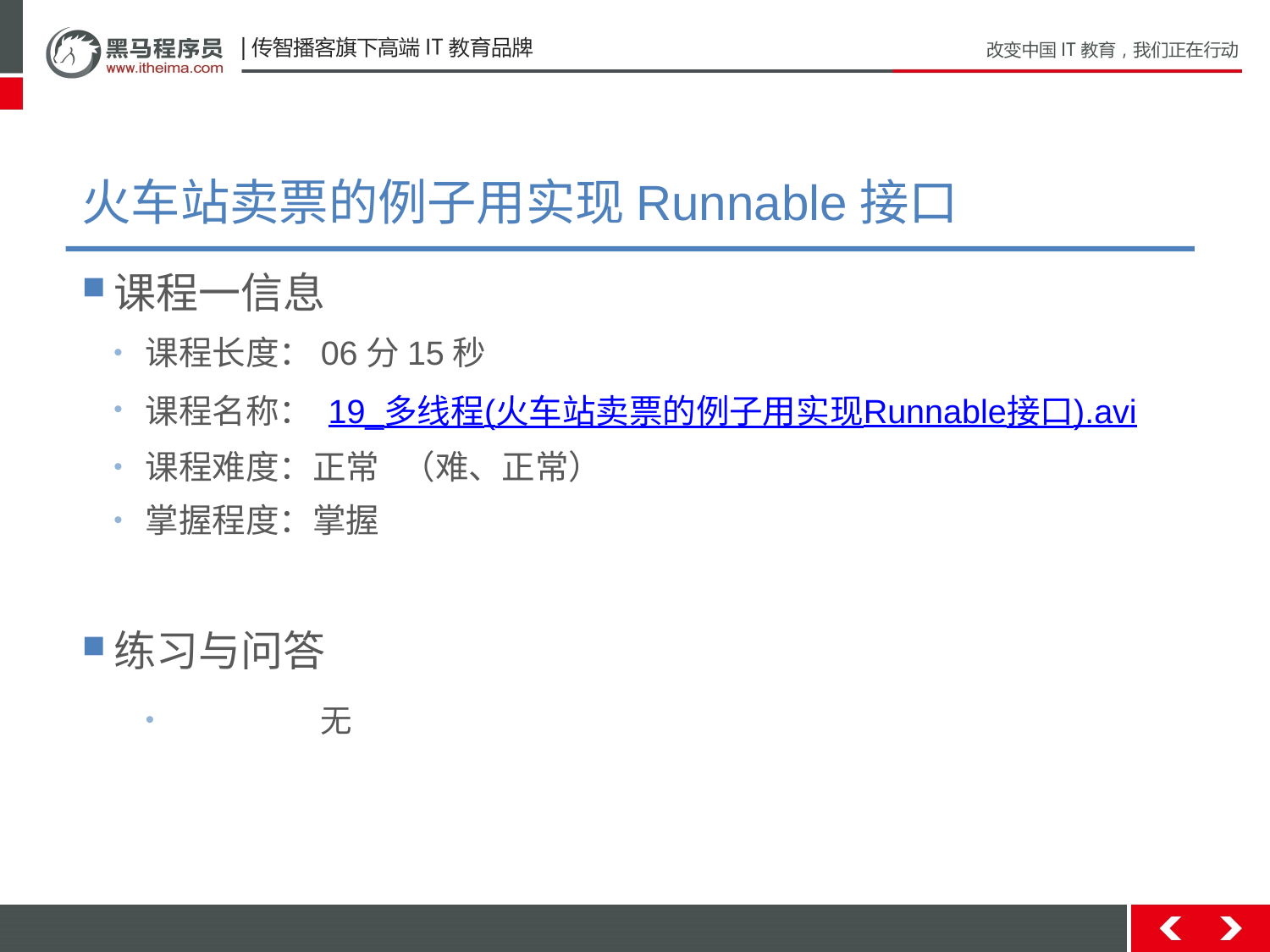

# 火车站卖票的例子用实现Runnable接口
课程一信息
课程长度：06分15秒
课程名称： 19_多线程(火车站卖票的例子用实现Runnable接口).avi
课程难度：正常   （难、正常）
掌握程度：掌握

练习与问答
	无